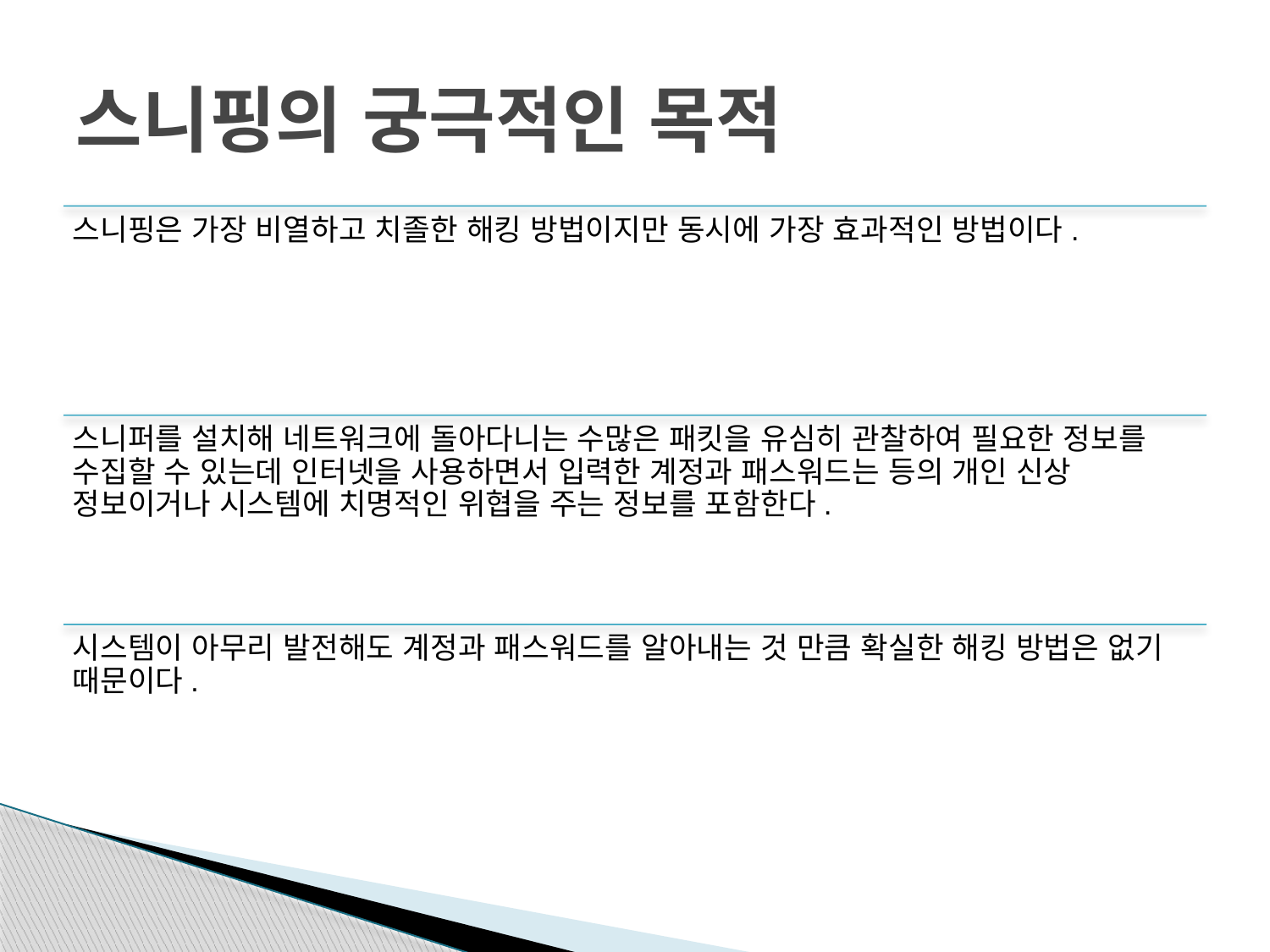

# 스니핑의 궁극적인 목적
스니핑은 가장 비열하고 치졸한 해킹 방법이지만 동시에 가장 효과적인 방법이다.
스니퍼를 설치해 네트워크에 돌아다니는 수많은 패킷을 유심히 관찰하여 필요한 정보를 수집할 수 있는데 인터넷을 사용하면서 입력한 계정과 패스워드는 등의 개인 신상 정보이거나 시스템에 치명적인 위협을 주는 정보를 포함한다.
시스템이 아무리 발전해도 계정과 패스워드를 알아내는 것 만큼 확실한 해킹 방법은 없기 때문이다.